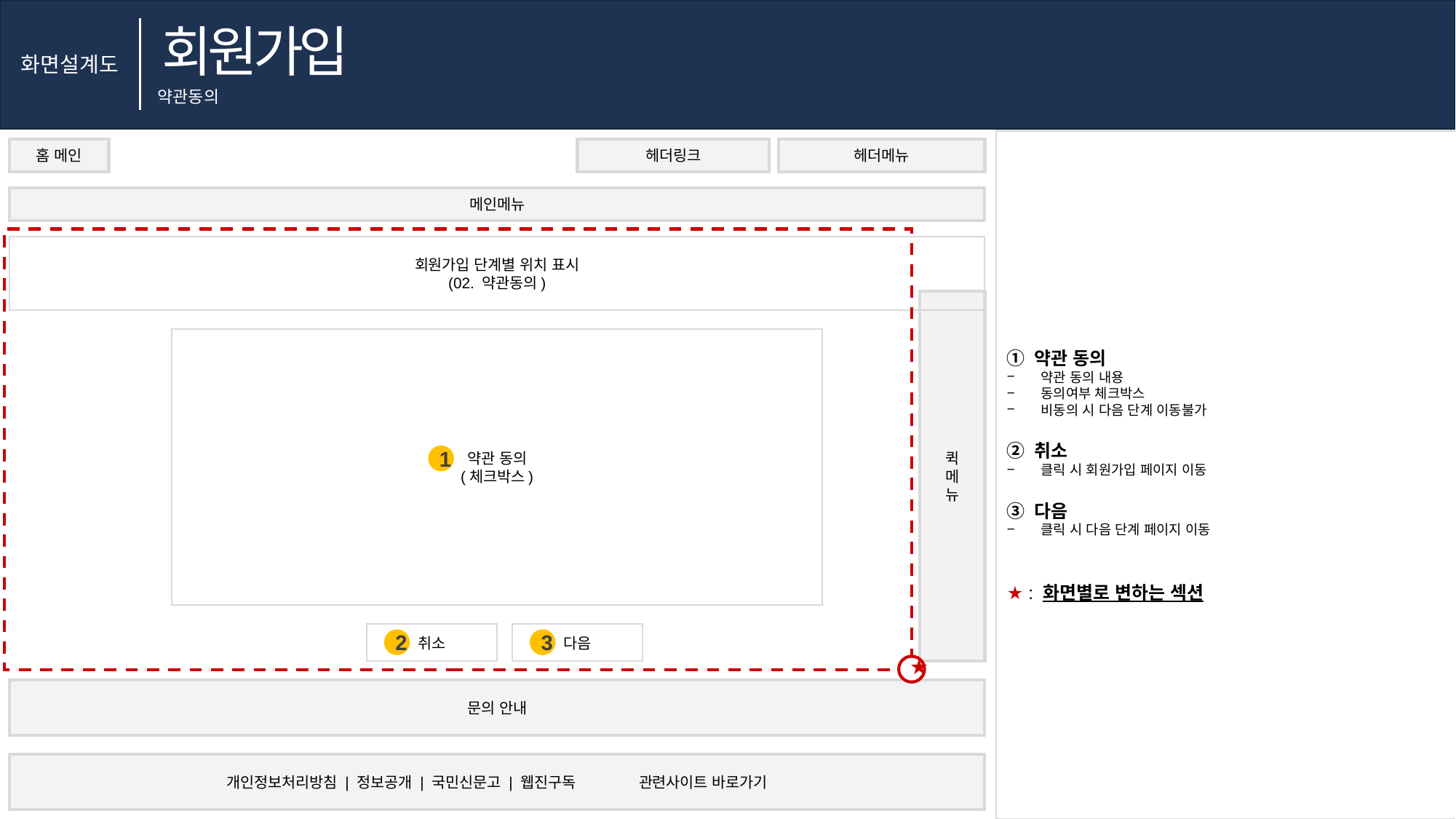

회원가입
화면설계도
약관동의
① 약관 동의
약관 동의 내용
동의여부 체크박스
비동의 시 다음 단계 이동불가

② 취소
클릭 시 회원가입 페이지 이동

③ 다음
클릭 시 다음 단계 페이지 이동

★ : 화면별로 변하는 섹션
헤더링크
홈 메인
헤더메뉴
메인메뉴
회원가입 단계별 위치 표시
(02. 약관동의)
퀵
메
뉴
약관 동의
(체크박스)
취소
다음
문의 안내
개인정보처리방침 | 정보공개 | 국민신문고 | 웹진구독               관련사이트 바로가기

1
2
3
★